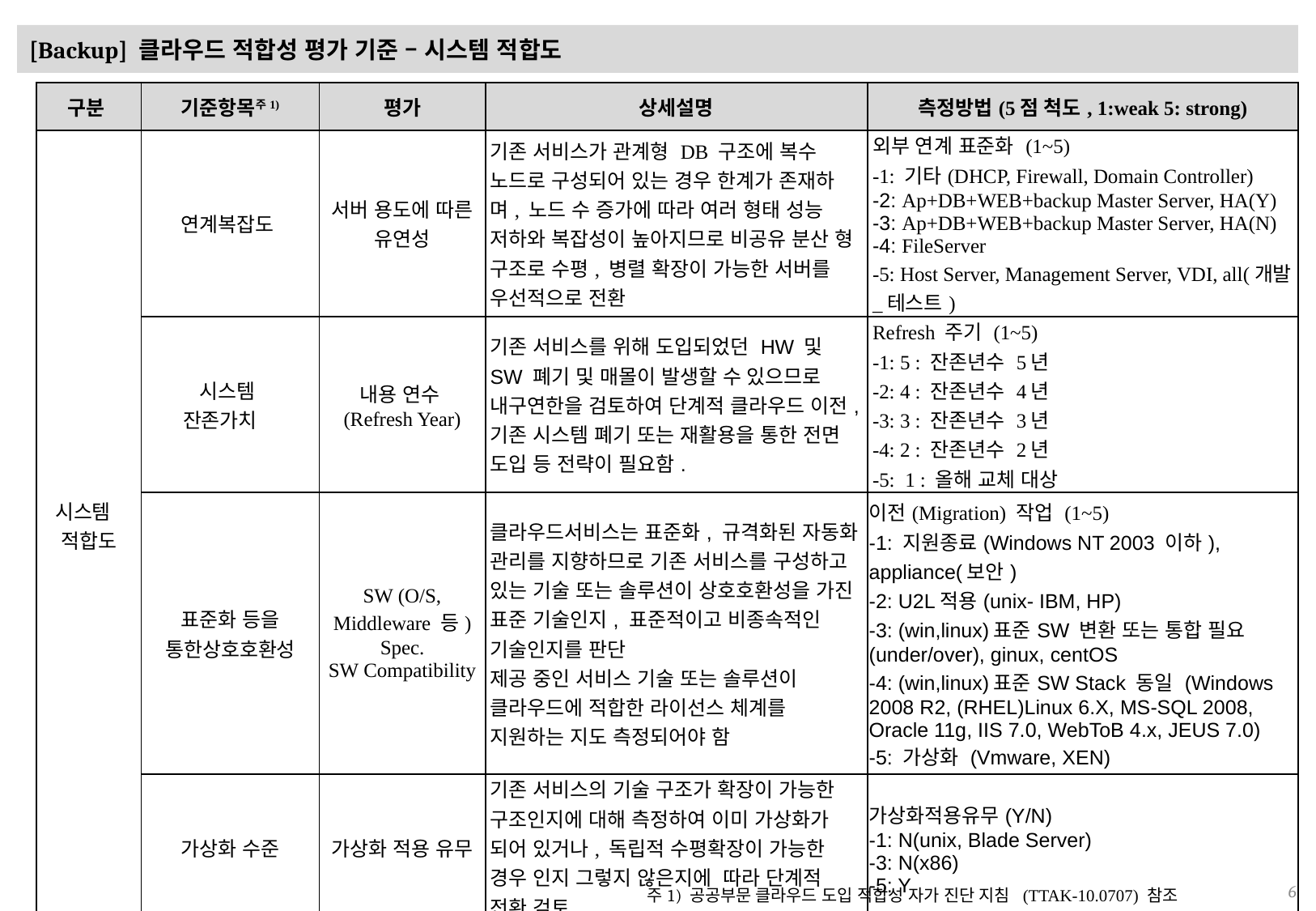

# [Backup] 클라우드 적합성 평가 기준 – 시스템 적합도
| 구분 | 기준항목주1) | 평가 | 상세설명 | 측정방법(5점 척도, 1:weak 5: strong) |
| --- | --- | --- | --- | --- |
| 시스템 적합도 | 연계복잡도 | 서버 용도에 따른 유연성 | 기존 서비스가 관계형 DB 구조에 복수 노드로 구성되어 있는 경우 한계가 존재하며, 노드 수 증가에 따라 여러 형태 성능 저하와 복잡성이 높아지므로 비공유 분산 형 구조로 수평, 병렬 확장이 가능한 서버를 우선적으로 전환 | 외부 연계 표준화 (1~5) -1: 기타(DHCP, Firewall, Domain Controller) -2: Ap+DB+WEB+backup Master Server, HA(Y) -3: Ap+DB+WEB+backup Master Server, HA(N) -4: FileServer -5: Host Server, Management Server, VDI, all(개발\_테스트) |
|  | 시스템 잔존가치 | 내용 연수 (Refresh Year) | 기존 서비스를 위해 도입되었던 HW 및 SW 폐기 및 매몰이 발생할 수 있으므로 내구연한을 검토하여 단계적 클라우드 이전, 기존 시스템 폐기 또는 재활용을 통한 전면 도입 등 전략이 필요함. | Refresh 주기 (1~5) -1: 5 : 잔존년수 5년 -2: 4 : 잔존년수 4년 -3: 3 : 잔존년수 3년 -4: 2 : 잔존년수 2년 -5: 1 : 올해 교체 대상 |
|  | 표준화 등을 통한상호호환성 | SW (O/S, Middleware 등) Spec. SW Compatibility | 클라우드서비스는 표준화, 규격화된 자동화 관리를 지향하므로 기존 서비스를 구성하고 있는 기술 또는 솔루션이 상호호환성을 가진 표준 기술인지, 표준적이고 비종속적인 기술인지를 판단 제공 중인 서비스 기술 또는 솔루션이 클라우드에 적합한 라이선스 체계를 지원하는 지도 측정되어야 함 | 이전(Migration) 작업 (1~5) -1: 지원종료(Windows NT 2003 이하), appliance(보안) -2: U2L적용(unix- IBM, HP) -3: (win,linux)표준SW 변환 또는 통합 필요(under/over), ginux, centOS -4: (win,linux)표준SW Stack 동일 (Windows 2008 R2, (RHEL)Linux 6.X, MS-SQL 2008, Oracle 11g, IIS 7.0, WebToB 4.x, JEUS 7.0) -5: 가상화 (Vmware, XEN) |
|  | 가상화 수준 | 가상화 적용 유무 | 기존 서비스의 기술 구조가 확장이 가능한 구조인지에 대해 측정하여 이미 가상화가 되어 있거나, 독립적 수평확장이 가능한 경우 인지 그렇지 않은지에 따라 단계적 전환 검토 | 가상화적용유무(Y/N) -1: N(unix, Blade Server) -3: N(x86) -5: Y |
주1) 공공부문 클라우드 도입 적합성 자가 진단 지침  (TTAK-10.0707) 참조